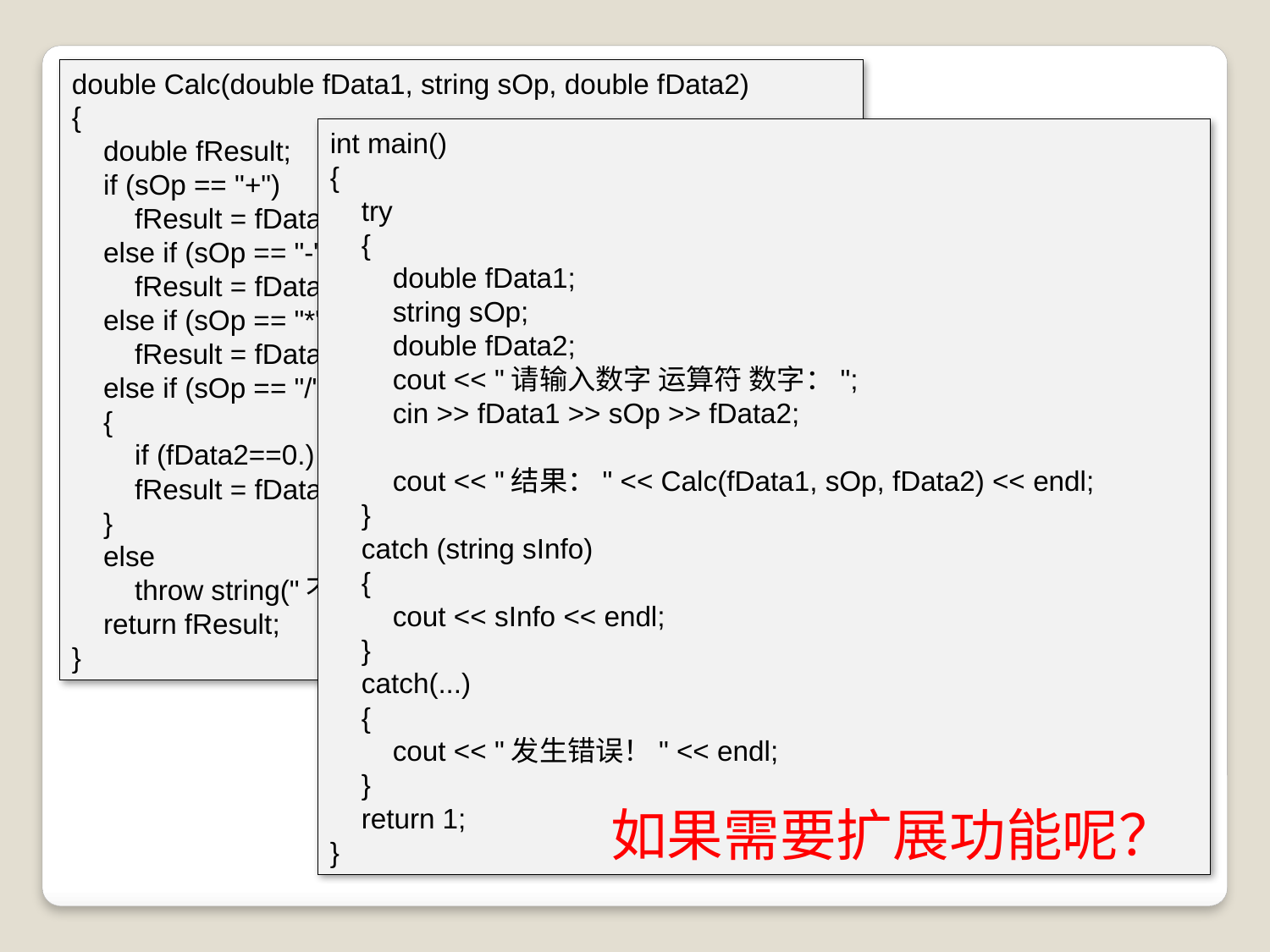

double Calc(double fData1, string sOp, double fData2)
{
    double fResult;
    if (sOp == "+")
        fResult = fData1 + fData2;
    else if (sOp == "-")
        fResult = fData1 - fData2;
    else if (sOp == "*")
        fResult = fData1 * fData2;
    else if (sOp == "/")
    {
        if (fData2==0.) throw string("除数不能为零！");
        fResult = fData1 / fData2;
    }
    else
        throw string("不可识别的运算符！");
    return fResult;
}
int main()
{
    try
    {
        double fData1;
        string sOp;
        double fData2;
        cout << "请输入数字 运算符 数字：";
        cin >> fData1 >> sOp >> fData2;

        cout << "结果：" << Calc(fData1, sOp, fData2) << endl;
    }
    catch (string sInfo)
    {
        cout << sInfo << endl;
    }
    catch(...)
    {
        cout << "发生错误！" << endl;
    }
    return 1;
}
如果需要扩展功能呢？